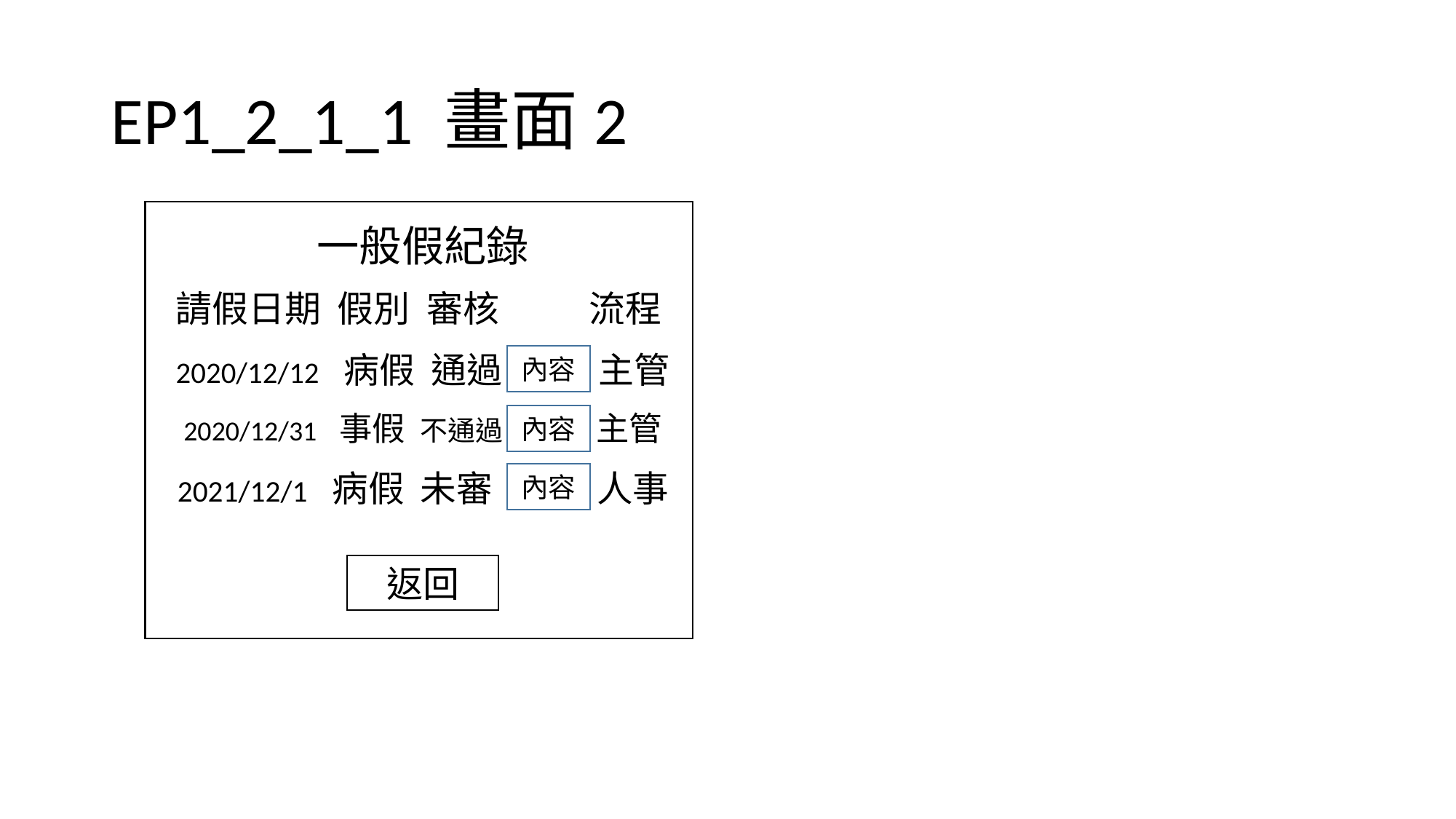

# EP1_2_1_1 畫面2

一般假紀錄
請假日期  假別  審核           流程
2020/12/12  病假  通過            主管
內容
2020/12/31  事假  不通過               主管
內容
2021/12/1  病假  未審             人事
內容
返回